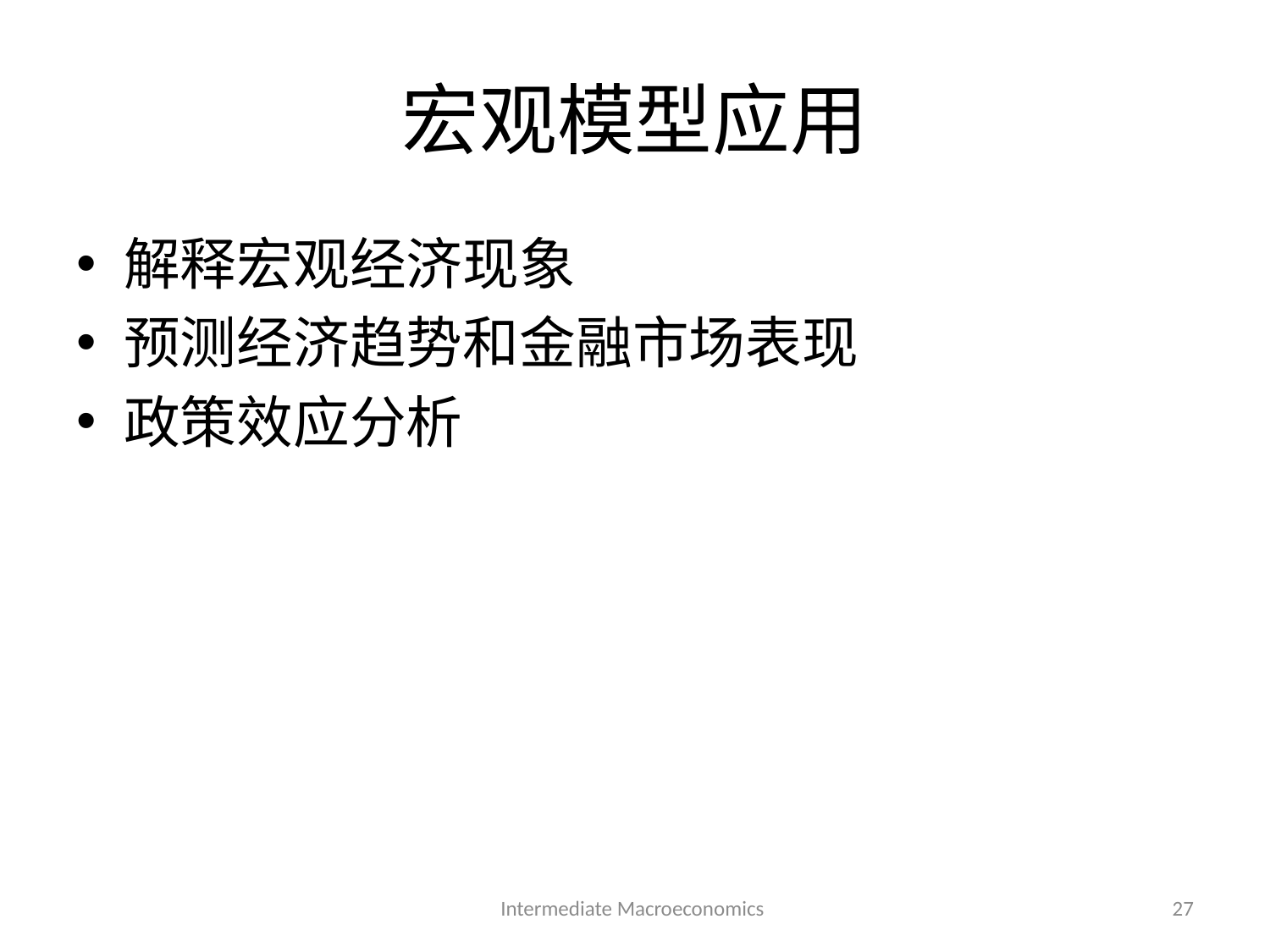

# 宏观模型应用
解释宏观经济现象
预测经济趋势和金融市场表现
政策效应分析
Intermediate Macroeconomics
27